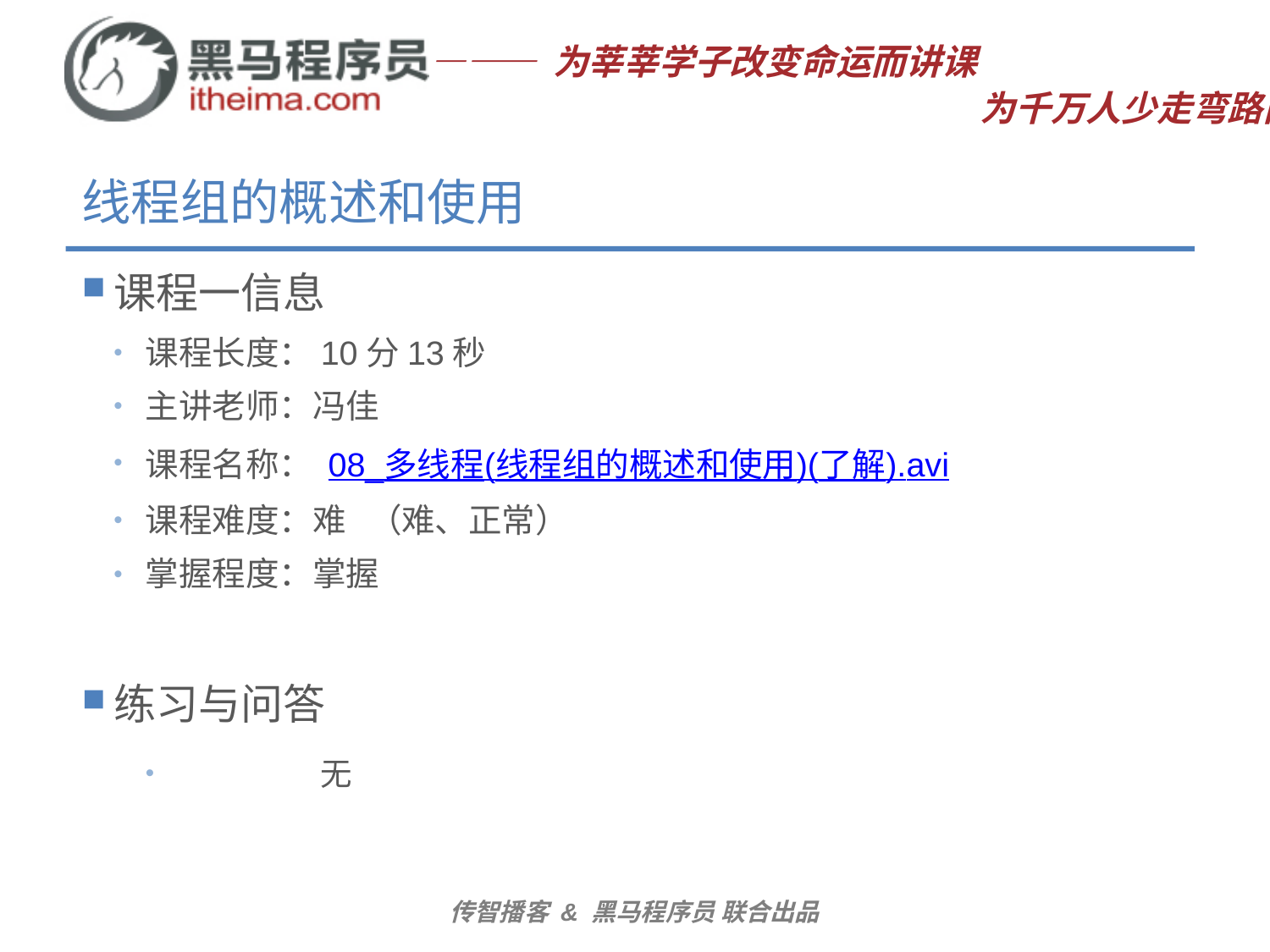

# 线程组的概述和使用
课程一信息
课程长度：10分13秒
主讲老师：冯佳
课程名称： 08_多线程(线程组的概述和使用)(了解).avi
课程难度：难   （难、正常）
掌握程度：掌握

练习与问答
	无